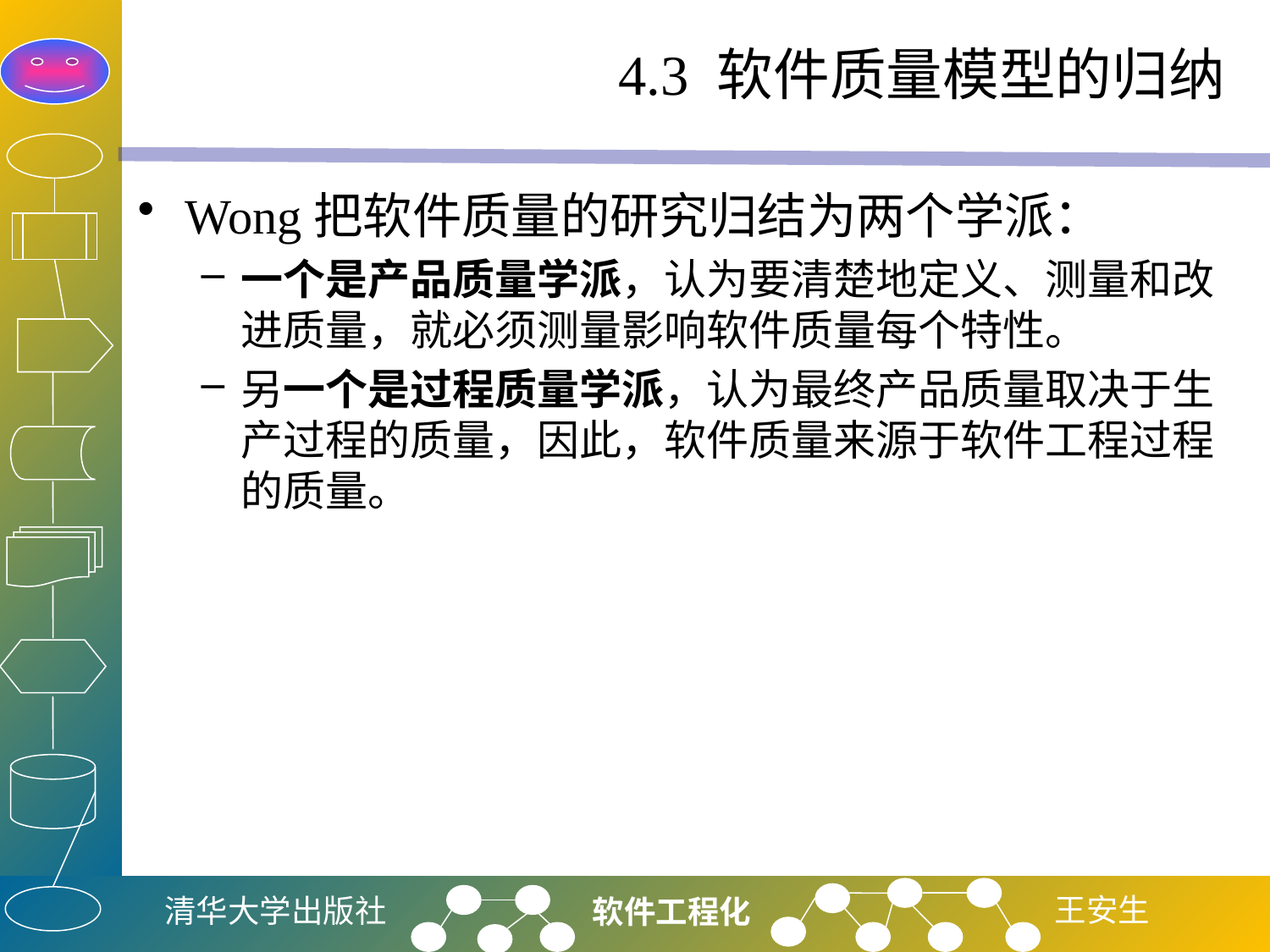

# 4.3 软件质量模型的归纳
Wong把软件质量的研究归结为两个学派：
一个是产品质量学派，认为要清楚地定义、测量和改进质量，就必须测量影响软件质量每个特性。
另一个是过程质量学派，认为最终产品质量取决于生产过程的质量，因此，软件质量来源于软件工程过程的质量。